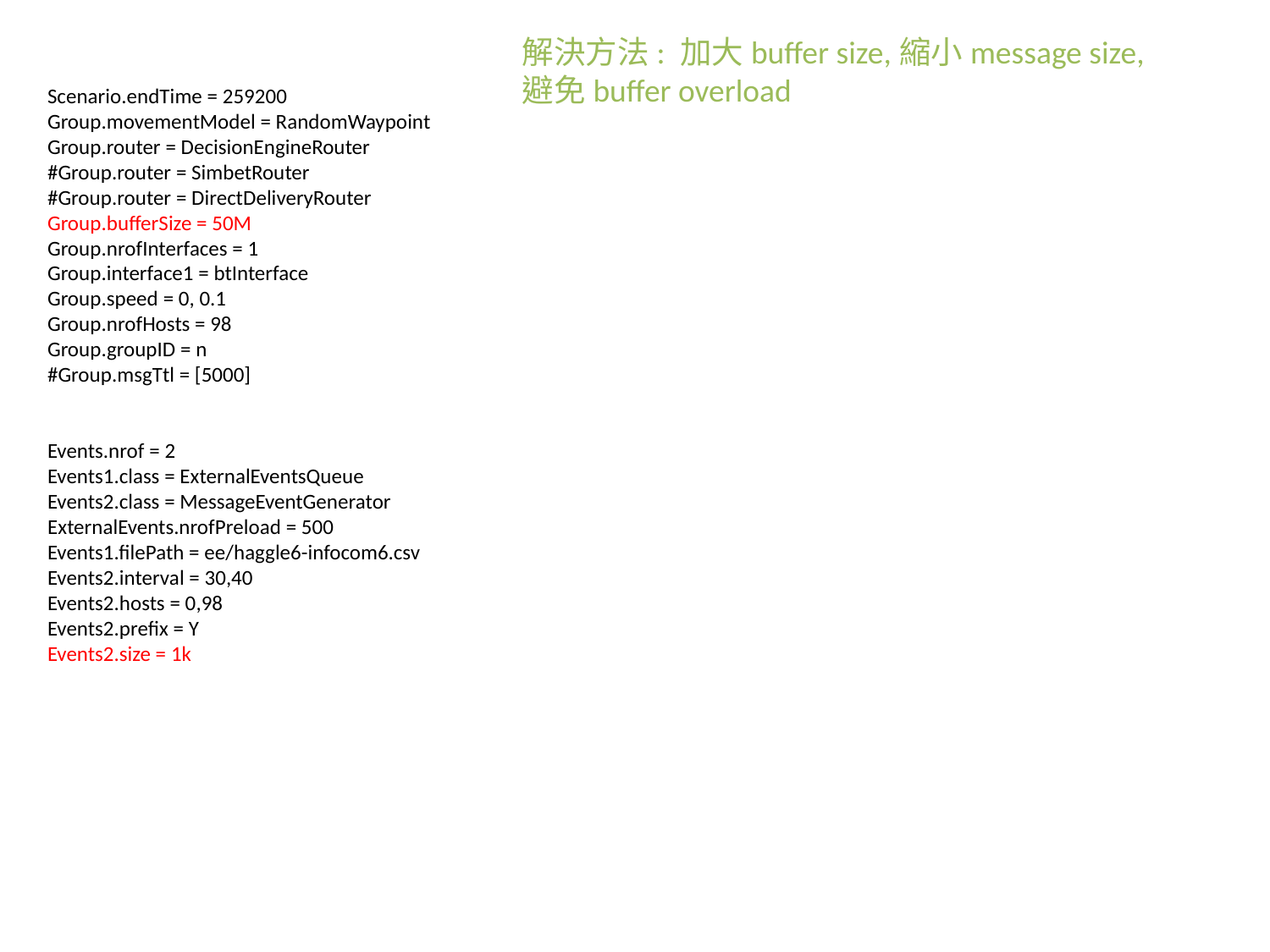

解決方法: 加大buffer size,縮小message size,
避免buffer overload
Scenario.endTime = 259200
Group.movementModel = RandomWaypoint
Group.router = DecisionEngineRouter
#Group.router = SimbetRouter
#Group.router = DirectDeliveryRouter
Group.bufferSize = 50M
Group.nrofInterfaces = 1
Group.interface1 = btInterface
Group.speed = 0, 0.1
Group.nrofHosts = 98
Group.groupID = n
#Group.msgTtl = [5000]

Events.nrof = 2
Events1.class = ExternalEventsQueue
Events2.class = MessageEventGenerator
ExternalEvents.nrofPreload = 500
Events1.filePath = ee/haggle6-infocom6.csv
Events2.interval = 30,40
Events2.hosts = 0,98
Events2.prefix = Y
Events2.size = 1k